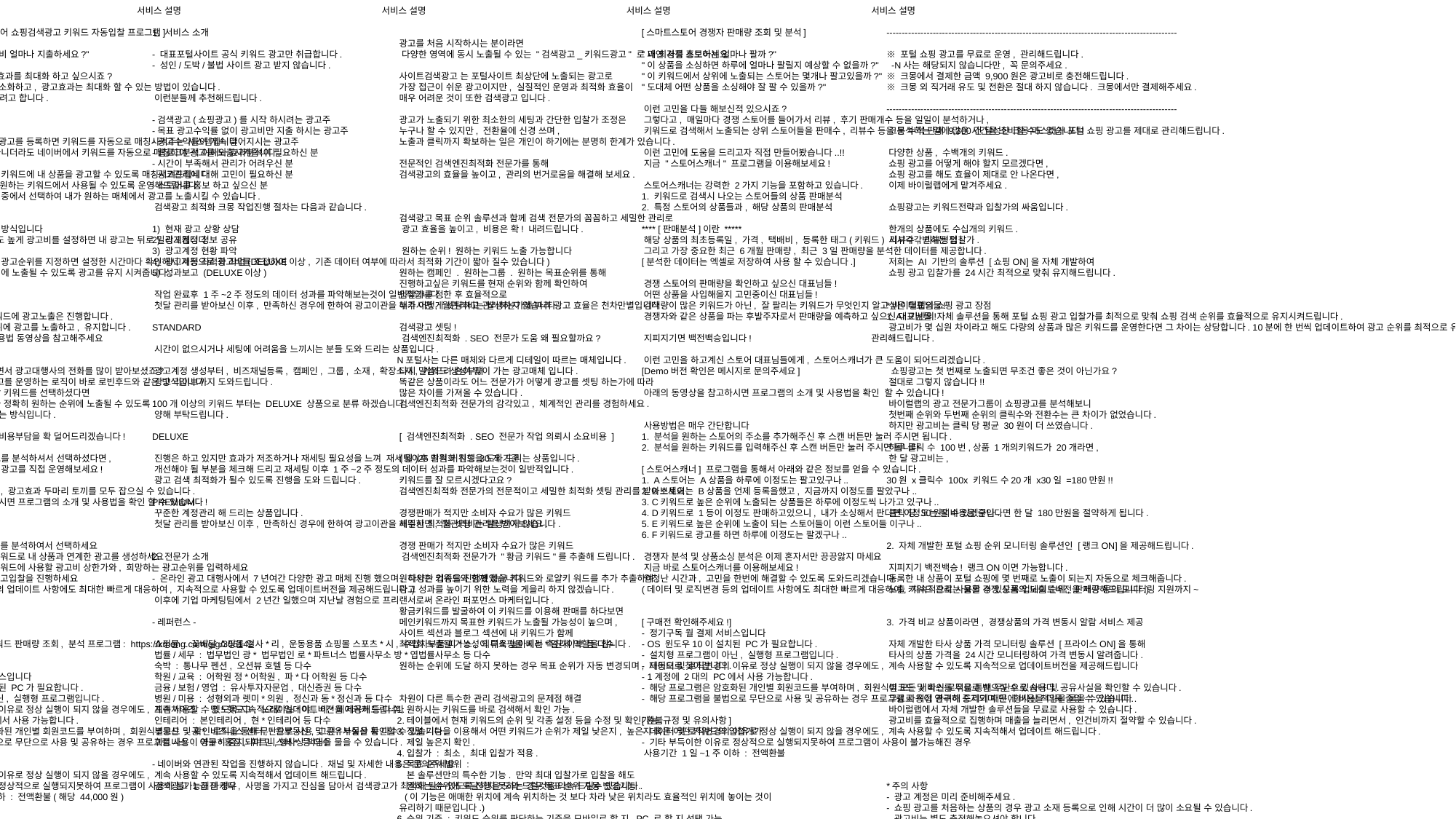

서비스 설명

      [로빈후드 - 스마트스토어 쇼핑검색광고 키워드 자동입찰 프로그램]

      # "네이버 쇼핑검색광고비 얼마나 지출하세요?"

      저렴한 광고비로, 광고효과를 최대화 하고 싶으시죠?
      효율적으로 광고비는 최소화하고, 광고효과는 최대화 할 수 있는 방법이 있습니다.
      지금, 그 방법을 얘기하려고 합니다.

      첫번째
      네이버 쇼핑검색광고는 광고를 등록하면 키워드를 자동으로 매칭시켜주는 시스템입니다.
      내가 원하는 키워드가 아니더라도 네이버에서 키워드를 자동으로 매칭하여 광고를 노출시켜줍니다.

      로빈후드는 내가 원하는 키워드에 내 상품을 광고할 수 있도록 매칭시켜드립니다.
      최대한, 광고비를 내가 원하는 키워드에서 사용될 수 있도록 운영해드립니다.
      그리고 PC 또는 모바일중에서 선택하여 내가 원하는 매체에서 광고를 노출시킬 수 있습니다.

      두번째
      네이버 광고는 경매입찰 방식입니다
      누가 나보다 10원이라도 높게 광고비를 설정하면 내 광고는 뒤로 밀리게됩니다.

      로빈후드는 내가 원하는 광고순위를 지정하면 설정한 시간마다 확인해서 자동으로 광고비를 조정하여
      정확히 내가 원하는 순위에 노출될 수 있도록 광고를 유지 시켜줍니다.

      로빈후드는 한마디로
      1. 내 상품을 원하는 키워드에 광고노출은 진행합니다.
      2. 내 상품을 원하는 순위에 광고를 노출하고, 유지합니다.
      =>  아래의 로빈후드 사용법 동영상을 참고해주세요

      스마트스토어를 시작하면서 광고대행사의 전화를 많이 받아보셨죠?
      광고대행사에서 쇼핑광고를 운영하는 로직이 바로 로빈후드와 같은 방식입니다.
      키워드를 분석 후 광고할 키워드를 선택하셨다면
      그 키워드에 나의 광고가 정확히 원하는 순위에 노출될 수 있도록
      광고순위를 유지 시켜주는 방식입니다.

      광고대행사에 지불하는 비용부담을 확 덜어드리겠습니다!

      내 상품을 광고할 키워드를 분석하셔서 선택하셨다면,
      로빈후드를 통해서 해당 광고를 직접 운영해보세요!

      효율적인 광고비 집행과, 광고효과 두마리 토끼를 모두 잡으실 수 있습니다.
      아래의 동영상을 참고하시면 프로그램의 소개 및 사용법을 확인 할 수 있습니다!

      사용방법은 간단합니다
      1. 상품을 광고할 키워드를 분석하여서 선택하세요
      2. 로빈후드에서 해당 키워드로 내 상품과 연계한 광고를 생성하세요
      3. 로빈후드에서 해당 키워드에 사용할 광고비 상한가와, 희망하는 광고순위를 입력하세요
      4. 로빈후드에서 자동 광고입찰을 진행하세요
      (데이터 및 로직변경 등의 업데이트 사항에도 최대한 빠르게 대응하여, 지속적으로 사용할 수 있도록 업데이트버전을 제공해드립니다.)

      [판매자의 다른상품]
      경쟁 스토어 및 특정 키워드 판매량 조회, 분석 프로그램:  https://kmong.com/gig/306142

      [구매전 확인해주세요!]
      - 정기구독 월 결제 서비스입니다
      - OS 윈도우10이 설치된 PC가 필요합니다.
      - 설치형 프로그램이 아닌, 실행형 프로그램입니다.
      - 데이터 및 로직변경의 이유로 정상 실행이 되지 않을 경우에도, 계속 사용할 수 있도록 지속적으로 업데이트버전을 제공해드립니다
      - 1계정에 1대의 PC에서 사용 가능합니다.
      - 해당 프로그램은 암호화된 개인별 회원코드를 부여하며, 회원식별코드 및 확인 로직을 통해 무단으로 사용 및 공유사실을 확인할 수 있습니다.
      - 해당 프로그램을 불법으로 무단으로 사용 및 공유하는 경우 프로그램 사용이 영구히 중지되며 민,형사상 책임을 물을 수 있습니다.

      [환불규정 및 유의사항]
      - 데이터 및 로직변경의 이유로 정상 실행이 되지 않을 경우에도, 계속 사용할 수 있도록 지속적해서 업데이트 해드립니다.
      - 기타 부득이한 이유로 정상적으로 실행되지못하여 프로그램이 사용이 불가능해진 경우
      사용기간 1일~1주 이하 : 전액환불(해당 44,000원)
서비스 설명

      1. 서비스 소개

      - 대표포털사이트 공식 키워드 광고만 취급합니다.
      - 성인/도박/불법 사이트 광고 받지 않습니다.

      이런분들께 추천해드립니다.

      -검색광고(쇼핑광고)를 시작 하시려는 광고주
      -목표 광고수익률 없이 광고비만 지출 하시는 광고주
      -광고수익률이 계속 떨어지시는 광고주
      -웹로그분석 이해와 효과분석이 필요하신 분
      -시간이 부족해서 관리가 어려우신 분
      -광고관리에 대해 고민이 필요하신 분
      -스토어를 홍보 하고 싶으신 분

      검색광고 최적화 크몽 작업진행 절차는 다음과 같습니다.

      1) 현재 광고 상황 상담
      2) 광고계정 정보 공유
      3) 광고계정 현황 파악
      4) 광고계정 최적화 작업(DELUXE이상, 기존 데이터 여부에 따라서 최적화 기간이 짧아 질수 있습니다)
      5) 성과보고 (DELUXE이상)

      작업 완료후 1주~2주 정도의 데이터 성과를 파악해보는것이 일반적입니다.
      첫달 관리를 받아보신 이후, 만족하신 경우에 한하여 광고이관을 해주시면, 월관리비는 발생하지 않습니다.

      STANDARD

      시간이 없으시거나 세팅에 어려움을 느끼시는 분들 도와 드리는 상품입니다.

      광고계정 생성부터, 비즈채널등록, 캠페인, 그룹, 소재, 확장소재, 키워드 생성부터
      광고 라이브까지 도와드립니다.

      100개 이상의 키워드 부터는 DELUXE 상품으로 분류 하겠습니다.
      양해 부탁드립니다.

      DELUXE

      진행은 하고 있지만 효과가 저조하거나 재세팅 필요성을 느껴  재세팅이후 최적화 진행을 도와 드리는 상품입니다.
      개선해야 될 부분을 체크해 드리고 재세팅 이후 1주~2주 정도의 데이터 성과를 파악해보는것이 일반적입니다.
      광고 검색 최적화가 될수 있도록 진행을 도와 드립니다.

      PREMIUM
      꾸준한 계정관리 해 드리는 상품입니다.
      첫달 관리를 받아보신 이후, 만족하신 경우에 한하여 광고이관을 해주시면, 월관리비는 발생하지 않습니다.

      2. 전문가 소개

      - 온라인 광고 대행사에서 7년여간 다양한 광고 매체 진행 했으며, 다양한 업종을 진행했었습니다.

      이후에 기업 마케팅팀에서 2년간 일했으며 지난날 경험으로 프리랜서로써 온라인 퍼포먼스 마케터입니다.

      -레퍼런스-

      쇼핑몰 : 꽃배달 쇼핑몰 일사*리, 운동용품 쇼핑몰 스포츠*시, 수입차부품 피*스, 의류쇼핑몰 베리*얼라이브 등 다수
      법률/세무 : 법무법인 광* 법무법인 로*파트너스 법률사무소 방*엽법률사무소 등 다수
      숙박 : 통나무 펜션, 오션뷰 호텔 등 다수
      학원/교육 : 어학원 정*어학원, 파*다 어학원 등 다수
      금융/보험/영업 : 유사투자자문업, 대신증권 등 다수
      병원/미용 : 성형외과 렛미*의원, 정신과 동*정신과 등 다수
      프렌차이즈﻿ : ﻿ 명*핫도그, 노래야노*야, 이*헤어커커 등 다수
      인테리어 : 본인테리어, 현*인테리어 등 다수
      부동산 : 공* 비즈니스 센터, *원부동산, 그랜*부동산 등 다수
      휘트니스 : 아놀*홍짐, 휘트니스베* 등 다수

      -네이버와 연관된 작업을 진행하지 않습니다. 채널 및 자세한 내용은 문의주세요.

      검색광고 1급 마케터, 사명을 가지고 진심을 담아서 검색광고가 최적화 될수 있도록 진행을 도와 드릴것을 약속 드릴수 있습니다.
서비스 설명

      광고를 처음 시작하시는 분이라면
       다양한 영역에 동시 노출될 수 있는 "검색광고_키워드광고" 로 내 회사를 홍보하세요.

      사이트검색광고 는 포털사이트 최상단에 노출되는 광고로
      가장 접근이 쉬운 광고이지만, 실질적인 운영과 최적화 효율이
      매우 어려운 것이 또한 검색광고 입니다.

      광고가 노출되기 위한 최소한의 세팅과 간단한 입찰가 조정은
      누구나 할 수 있지만, 전환율에 신경 쓰며,
      노출과 클릭까지 확보하는 일은 개인이 하기에는 분명히 한계가 있습니다.

      전문적인 검색엔진최적화 전문가를 통해
      검색광고의 효율을 높이고, 관리의 번거로움을 해결해 보세요.

      검색광고 목표 순위 솔루션과 함께 검색 전문가의 꼼꼼하고 세밀한 관리로
       광고 효율을 높이고, 비용은 확! 내려드립니다.

       원하는 순위! 원하는 키워드 노출 가능합니다

      원하는 캠페인 . 원하는그룹 . 원하는 목표순위를 통해
      진행하고싶은 키워드를 현재 순위와 함께 확인하여
      입찰가를 정한 후 효율적으로
      누가 어떻게 셋팅하고 관리하는가에 따라 광고 효율은 천차만별입니다.

      검색광고 셋팅!
       검색엔진최적화 . SEO 전문가 도움 왜 필요할까요?

      N포털사는 다른 매체와 다르게 디테일이 따르는 매체입니다.
      다시 말씀드려 손이 많이 가는 광고매체 입니다.
      똑같은 상품이라도 어느 전문가가 어떻게 광고를 셋팅 하는가에 따라
      많은 차이를 가져올 수 있습니다.
      검색엔진최적화 전문가의 감각있고, 체계적인 관리를 경험하세요.

       [ 검색엔진최적화 . SEO 전문가 작업 의뢰시 소요비용 ]

       (월)25만원 키워드 30개 기준

      키워드를 잘 모르시겠다고요?
      검색엔진최적화 전문가의 전문적이고 세밀한 최적화 셋팅 관리를 받아보세요.

      경쟁판매가 적지만 소비자 수요가 많은 키워드
      세밀한 최적화 셋팅 관리를 받아보세요.

      경쟁 판매가 적지만 소비자 수요가 많은 키워드
       검색엔진최적화 전문가가 "황금 키워드"를 추출해 드립니다.

      원하시는 키워드와 함께 황금 키워드와 로얄키 워드를 추가 추출하여,
      광고 성과를 높이기 위한 노력을 게을리 하지 않겠습니다.

      황금키워드를 발굴하여 이 키워드를 이용해 판매를 하다보면
      메인키워드까지 목표한 키워드가 노출될 가능성이 높으며,
      사이트 섹션과 블로그 섹션에 내 키워드가 함께
      최적화 노출될 가능성이 더욱 높아지는 촉진제 역할을 합니다.

      원하는 순위에 도달 하지 못하는 경우 목표 순위가 자동 변경되며, 자동으로 찾아갑니다.

      차원이 다른 특수한 관리 검색광고의 문제점 해결
      1.원하시는 키워드를 바로 검색해서 확인 가능.
      2.테이블에서 현재 키워드의 순위 및 각종 설정 등을 수정 및 확인가능.
      3.정렬 기능을 이용해서 어떤 키워드가 순위가 제일 낮은지, 높은지 혹은 어떤 키워드의 입찰가가
         제일 높은지 확인.
      4.입찰가 : 최소, 최대 입찰가 적용.
      5.목표 순위 범위 :
         본 솔루션만의 특수한 기능. 만약 최대 입찰가로 입찰을 해도
         원하는 순위에 도달하지 못하는 경우 목표 순위 자동 변경기능.
         (이 기능은 애매한 위치에 계속 위치하는 것 보다 차라 낮은 위치라도 효율적인 위치에 놓이는 것이
      유리하기 때문입니다.)
      6.순위 기준 : 키워드 순위를 판단하는 기준을 모바일로 할 지, PC 로 할 지 선택 가능.

      사이트검색광고 직접 관리하시기 어려우시다고요?
      1.검색광고 완전 초보자!
      2.매출상승 원하시는분.
      3.효율적인 광고 진행을 원하시는분.
      4.관리시간이 부족하신분.
         을 위한 전문가 서비스. 검색엔진최적화 전문가가 직접 (월)관리 해 드립니다.

      검색광고 문제점 해결 하였습니다.
      1.	불필요한 광고비 지출최소화
      2.다년간의 검색광고 . 키워드광고 전문가의 실시간 관리
      3.실시간 검색 결과 기반의 정확한 순위 조정
      4.기능, 정확도, 서비스 대비 놀라운 가성비
      5.부정클릭방지(별도 추가사항)

      ------------------------------------------------------------------------------

      [ 검색엔진최적화SEO 전문가 인사말 ]

      잘만든 홈페이지, 쇼핑몰에 검색엔진최적화(SEO, search engine optimization)
      메타태그 생성과 OG생성 및 RSS 를 웹마스터도구 설정과 함께
      사이트맵( sitemap.xml ) 로봇텍스트( robots.txt )생성 적용시켜 드립니다.

      어뷰징 행위 등.
      이미테이션, 저작권, 등 합법적이지 않거나 구글과 N포털,
      D포털포털사에 제제당할 행위를 하지 않았다면 노출에 큰 문제는 없었습니다.

      개인쇼핑몰, 소셜커머스 등 개인 웹사이트 등록 설정과
      워드프레스로 구축된 홈페이지 와
      모두홈페이지 검색등록 또한 세밀하고 꼼꼼한 세팅 가능합니다.

      구글 지도등록, D포털 지도등록,
      N포털 지도등록(N포털지도) 함께 서비스해드리며,
      이와함께 지도최적화( 지도 seo )서비스 진행합니다.

      9년전 소셜과( 페이스북 facebook / 인스타그램 instagram 등 )을 이용한
      마케팅을 학습해왔으며, 바이럴(블로그 등) 스토어 등과 카페24 쇼핑몰, 홈페이지제작 후,
      검색엔진 관련 검색등록을 실행해오며 많은 실행 경험을 토대로
      로직에 대해 절대 뒤쳐지지 않는 실력을 갖추기 위해
      학습을 게을리 하지 않고 지금도 노력중입니다.

      이미 9년전 소셜과 바이럴을 이해하고, 플랫폼(platform)을 이해 하였으며,
      로드맵을 직접 손으로 그려가며 학습해 오고 또 학습했습니다.
      아래 이미지를 보시면 9년전 잘 그리지도 못하는 그림실력으로
      마인드맵을 그렸던 실제 이미지를 보실수 있습니다.

      그때 시작시기에는 정말 암울하고 앞날도 가름하기 어려운 상태였으나
      이제 이 그림을 90% 실제 실력으로 키웠고,
      많은 기업체 최적화(seo)업무를 수행해 드리고 성공시켰습니다.

      워드프레스로 홈페이지를 만들고, 최적화 기반의 쇼핑몰 구축업무도
      수행해 드리고 있으며, 일반 홈페이지와 윅스(wix)홈페이지,
      cafe24 쇼핑몰제작과 구축된 홈페이지와 쇼핑몰에
      SEO를 적용한 후 구글, N포털, D포털, 빙 등이 원하는
      로직에 맞춰 원하시는 상호 및 키워드가 잘 노출될수 있도록 최선을 다해
      제일처럼 꼼꼼히 작업해 드리고 있습니다.

      이미 제작되어진 홈페이지와 쇼핑몰은 개발자의 작업 방식에 따라
      다양한 변수가 발생될 수 있습니다.
      N포털 정책이나 구글 정책으로 인한 N포털 로봇이나
      구글 크롤러의 필터링으로 노출 제한이 있는 경우도 있습니다.

      또한 개발자분과 문제가 있어
      어려움이 있는경우 절대 안심하세요.
      특히, 개발자분과 사이가 좋지 않거나 서로 의견이 달라
      문제가 발생하는 경우가 자주 발생하여,
      이 분야를 잘 모르는 사업주님의 고통과 스트레스가
      상당히 많이 발생하는 것을 수많은 SEO작업을 통해 확인하게 되었습니다.

      이 경우 그 발생된 문제가 무엇인지 사이트 전체를
      세밀히 관찰하고 문제를 발견하여
      해결 하기까지는 상당한 시간이 소요되곤 하였습니다.

      전체적인 업무를 파악하고, 하나하나 면밀히 살피며
      작업을 하다보면 예상못했던 문제들이 확인되었을때
      그냥 지나 쳐서는 안된다는 사명감으로 최선을 다해 문제를 해결합니다.

      직접 작업을 의뢰하지 않은 상태이시니
      여러 문제들을 모두 보여드리긴 어려운상태입니다만
      저는 작업이 길면 7일이상 걸릴때도 있습니다.

      고객이 모른다고 그냥 지나칠 수 없으니까요.

      저는 수년간 이 부분을 해결하고 처리하여 왔습니다.
      특히, 작업시 고객의 고통을 최소한으로 해야 한다는
      사명감으로 작업에 임하고 있습니다.

      가장중요하며, 가장 기본이 되는 황금키워드,
      로얄키워드 추출하는 방법 또한 잘 알고 있으며,
      잘 추출하여 실제 적용할 수 있습니다.

      키워드를 잘 모르신다고요?
      검색엔진최적화 전문가가 도와 드리겠습니다.

      스마트스토어 와 N포털 지도 등 N포털 관련 수업을 몸으로 익혀
      이젠 하나가 될 정도로 전반적인 로직을 잘 이해하고 실행 적용 해 왔습니다.
      그래서 저는 기본을 잘 정리해드릴 마음자세와
      준비도 돼 있으며, 자신도 있습니다.
      작업 요청주시면 제 일처럼. 열심히, 성실히 잘 노출될수 있도록
      최선을 다해 작업하도록 하겠습니다.

      사이트명(title) 사이트설명(description Open Graph) 설명 제목 등.
      운영회사의 니즈에 맞게 세밀하게 구현해 드리겠습니다.
      제가 진행한 서비스후기를 보셨다면,
      제가 드리는 말씀이 사실이란 것 을 증명 .확인 되셨을 겁니다.

      ﻿검색엔진최적화 전문가가 진행하는 또다른 서비스 웹사이트 . 쇼핑몰 최적화 서비스

      .Html 분석 서비스, 키워드분석 후 N포털+ 구글과 + D포털에
      원하시는 키워드 완벽 설정해드립니다.

      사이트 노출이 좀더 잘 될 수 있도록 스크립트생성 등
      좀더 세밀히 작업해 드리는 서비스 와 동시에 백링크 또는 트래픽 작업을
      진행하시려는 분들을 위한 분석작업을 포함한 서비스 입니다.
      하지만 전문가 입장에서 어뷰징성격이 강한 백링크는 추천드리지 않습니다.

      a.상호포함+키워드발굴(주력키워드/핵심키워드/세부키워드 등)
       이부분이 가장 중요한 부분입니다- 간단한것같지만
       세밀한 작업이 필요한 부분입니다.

       b.메타소스에적용
         (적용시 빠진부분이나 수정부분 검토후 적용)

       c.N포털 포털 웹마스터설정
         .작업시 필요한 RSS/사이트맵/로봇텍스트/연관체널 적용 등.
         .RSS는 사이트에서 지원하는 경우에 작업이 가능합니다.

       d.구글웹마스터설정

       e.D포털검색등록

       f.사이트마다 나오는 에러부분 발생했을시 수정
         (이분분도 많이 까다로운 부분입니다.)

       g.스크립트생성

      ﻿검색엔진최적화 . SEO 서비스 바로 가기
       https://kmong.com/gig/93732

      위 서비스 내용은 검색엔진최적화 . SEO 카테고리 내
      상품페이지 설명을 참고하시어 구매 하시길 바랍니다.
      최적화노출은 위 사항들을 기본으로 잘 처리한 후 다양한 기술을
      전문가의 도움으로 진행하셔야만 과도한 비용이 들어가지 않습니다

      최적화작업시 본질을 외면하면 뿌리없는 마른나무에 물을주는 거와
      다름이 없으니 절대 소홀히 하여서는 안되는점 숙지하시기 바랍니다.

      다양한 홈페이지를 제작하는데 검색엔진최적화(search engine optimization)을
      외면하고 작업할 수 없기에 검색관련 SEO 기술적용은 매우 중요한 과정입니다.

      끝으로,

      부탁의 말씀을 드리면, 검색광고 문의 외. 노출 보장 문의는
      자제하여주시길 바랍니다.

      이미 구글과 N포털 정책으로 위 내용을 고지하고 있기때문입니다.
      하지만, 목표 순위에 진입하기 위하여 최선을 다해 SEO 작업을
      완수할 수 있도록 노력 또 노력하겠습니다.

      지식과 노하우 경험을 겸비한 실력을 보유하여,
      순수 SEO 수작업 만을 진행하고 블로그 등 지수가 높은 분들과
      서로 서로 도와가며 업무를 진행하는 일들은 합니다.
      서울, 경기를 비롯한 광역별 검색엔진 최적화된 홈페이지도
      전문 구축하여드립니다.

      끝으로 노출을 보장한다는
      서비스는 진행하지 않으니 주문시 반드시 숙지 바랍니다.

      끝까지 읽어주셔서 진심으로 감사드립니다.

      검색엔진최적화 전문가 김재환 올림.

      #검색광고 #키워드검색광고 #사이트검색광고 #검색엔진최적화 #SEO #검색로봇
서비스 설명

      [스마트스토어 경쟁자 판매량 조회 및 분석]

      "과연 경쟁 스토어는 얼마나 팔까?"
      "이 상품을 소싱하면 하루에 얼마나 팔릴지 예상할 수 없을까?"
      "이 키워드에서 상위에 노출되는 스토어는 몇개나 팔고있을까?"
      "도대체 어떤 상품을 소싱해야 잘 팔 수 있을까?"

      이런 고민을 다들 해보신적 있으시죠?
      그렇다고, 매일마다 경쟁 스토어를 들어가서 리뷰, 후기 판매개수 등을 일일이 분석하거나,
      키워드로 검색해서 노출되는 상위 스토어들을 판매수, 리뷰수 등을 분석하는 일에 많은 시간을 소비할 수도 없습니다!

      이런 고민에 도움을 드리고자 직접 만들어봤습니다..!!
      지금 "스토어스캐너" 프로그램을 이용해보세요!

      스토어스캐너는 강력한 2가지 기능을 포함하고 있습니다.
      1. 키워드로 검색시 나오는 스토어들의 상품 판매분석
      2. 특정 스토어의 상품들과, 해당 상품의 판매분석

      **** [판매분석]이란 *****
      해당 상품의 최초등록일, 가격, 택배비, 등록한 태그(키워드) 리뷰수, 리뷰평점!
      그리고 가장 중요한 최근 6개월 판매량, 최근 3일 판매량을 분석한 데이터를 제공합니다.
      [분석한 데이터는 엑셀로 저장하여 사용 할 수 있습니다.]

      경쟁 스토어의 판매량을 확인하고 싶으신 대표님들!
      어떤 상품을 사입해올지 고민중이신 대표님들!
      검색량이 많은 키워드가 아닌, 잘 팔리는 키워드가 무엇인지 알고싶은 대표님들!
      경쟁자와 같은 상품을 파는 후발주자로서 판매량을 예측하고 싶으신 대표님들!

      지피지기면 백전백승입니다!

      이런 고민을 하고계신 스토어 대표님들에게, 스토어스캐너가 큰 도움이 되어드리겠습니다.
      [Demo버전 확인은 메시지로 문의주세요]

      아래의 동영상을 참고하시면 프로그램의 소개 및 사용법을 확인  할 수 있습니다!

      사용방법은 매우 간단합니다
      1. 분석을 원하는 스토어의 주소를 추가해주신 후 스캔 버튼만 눌러 주시면 됩니다.
      2. 분석을 원하는 키워드를 입력해주신 후 스캔 버튼만 눌러 주시면 됩니다.

      [스토어스캐너] 프로그램을 통해서 아래와 같은 정보를 얻을 수 있습니다.
      1.  A스토어는 A상품을 하루에 이정도는 팔고있구나..
      2. B스토어는 B상품을 언제 등록을했고, 지금까지 이정도를 팔았구나..
      3. C키워드로 높은 순위에 노출되는 상품들은 하루에 이정도씩 나가고 있구나..
      4. D키워드로 1등이 이정도 판매하고있으니, 내가 소싱해서 판다면 이정도는 팔 수 있겠구나..
      5. E키워드로 높은 순위에 노출이 되는 스토어들이 이런 스토어들 이구나..
      6. F키워드로 광고를 하면 하루에 이정도는 팔겠구나..

      경쟁자 분석 및 상품소싱 분석은 이제 혼자서만 끙끙앓지 마세요
      지금 바로 스토어스캐너를 이용해보세요!
      엄청난 시간과, 고민을 한번에 해결할 수 있도록 도와드리겠습니다.
      (데이터 및 로직변경 등의 업데이트 사항에도 최대한 빠르게 대응하여, 지속적으로 사용할 수 있도록 업데이트버전을 제공해드립니다.)

      [구매전 확인해주세요!]
      - 정기구독 월 결제 서비스입니다
      - OS 윈도우10이 설치된 PC가 필요합니다.
      - 설치형 프로그램이 아닌, 실행형 프로그램입니다.
      - 데이터 및 로직변경의 이유로 정상 실행이 되지 않을 경우에도, 계속 사용할 수 있도록 지속적으로 업데이트버전을 제공해드립니다
      - 1계정에 2대의 PC에서 사용 가능합니다.
      - 해당 프로그램은 암호화된 개인별 회원코드를 부여하며, 회원식별코드 및 확인 로직을 통해 무단으로 사용 및 공유사실을 확인할 수 있습니다.
      - 해당 프로그램을 불법으로 무단으로 사용 및 공유하는 경우 프로그램 사용이 영구히 중지되며 민,형사상 책임을 물을 수 있습니다.

      [환불규정 및 유의사항]
      - 데이터 및 로직변경의 이유로 정상 실행이 되지 않을 경우에도, 계속 사용할 수 있도록 지속적해서 업데이트 해드립니다.
      - 기타 부득이한 이유로 정상적으로 실행되지못하여 프로그램이 사용이 불가능해진 경우
      사용기간 1일~1주 이하 : 전액환불
서비스 설명

      ----------------------------------------------------------------------------------------------

      ※ 포털 쇼핑 광고를 무료로 운영, 관리해드립니다.
        -N사는 해당되지 않습니다만, 꼭 문의주세요.
      ※ 크몽에서 결제한 금액 9,900원은 광고비로 충전해드립니다.
      ※ 크몽 외 직거래 유도 및 전환은 절대 하지 않습니다. 크몽에서만 결제해주세요.

      ----------------------------------------------------------------------------------------------

      크몽 누적 판매 9,300건 달성한 크몽 마스터가 포털 쇼핑 광고를 제대로 관리해드립니다.

      다양한 상품, 수백개의 키워드.
      쇼핑 광고를 어떻게 해야 할지 모르겠다면,
      쇼핑 광고를 해도 효율이 제대로 안 나온다면,
      이제 바이럴랩에게 맡겨주세요.

      쇼핑광고는 키워드전략과 입찰가의 싸움입니다.

      한개의 상품에도 수십개의 키워드.
      시시각각변하는 입찰가.

      저희는 AI 기반의 솔루션 [쇼핑ON]을 자체 개발하여
      쇼핑 광고 입찰가를 24시간 최적으로 맞춰 유지해드립니다.

      *바이럴랩의 쇼핑 광고 장점
      1. AI 기반의 자체 솔루션을 통해 포털 쇼핑 광고 입찰가를 최적으로 맞춰 쇼핑 검색 순위를 효율적으로 유지시켜드립니다.
      광고비가 몇 십원 차이라고 해도 다량의 상품과 많은 키워드를 운영한다면 그 차이는 상당합니다. 10분에 한 번씩 업데이트하여 광고 순위를 최적으로 유지시켜주는 방식으로 관리해드립니다.

       쇼핑광고는 첫 번째로 노출되면 무조건 좋은 것이 아닌가요?
      절대로 그렇지 않습니다!!

      바이럴랩의 광고 전문가그룹이 쇼핑광고를 분석해보니
      첫번째 순위와 두번째 순위의 클릭수와 전환수는 큰 차이가 없었습니다.
      하지만 광고비는 클릭 당 평균 30원이 더 쓰였습니다.

      하루 클릭 수 100번,상품 1개의키워드가 20개라면,
      한 달 광고비는,

      30원 x클릭수 100x 키워드 수20개 x30일 =180만원!!

      클릭 당 30원의비용을 줄인다면 한 달 180만원을 절약하게 됩니다.

      2. 자체 개발한 포털 쇼핑 순위 모니터링 솔루션인 [랭크ON]을 제공해드립니다.

      지피지기 백전백승! 랭크ON이면 가능합니다.
      등록한 내 상품이 포털 쇼핑에 몇 번째로 노출이 되는지 자동으로 체크해줍니다.
      노출 키워드 관리는 물론 경쟁 상품의 노출 순위, 판매량 등의 모니터링 지원까지~

      3. 가격 비교 상품이라면, 경쟁상품의 가격 변동시 알람 서비스 제공

      자체 개발한 타사 상품 가격 모니터링 솔루션 [프라이스ON]을 통해
      타사의 상품 가격을 24시간 모니터링하여 가격 변동시 알려줍니다.

      이 모든 서비스를 무료로 받으실 수 있습니다.
      무료로 직접 관리해 드리기 때문에 비용을 더욱 줄일 수 있습니다.
      바이럴랩에서 자체 개발한 솔루션들을 무료로 사용할 수 있습니다.
      광고비를 효율적으로 집행하며 매출을 늘리면서, 인건비까지 절약할 수 있습니다.

      *주의 사항
      - 광고 계정은 미리 준비해주세요.
      - 쇼핑 광고를 처음하는 상품의 경우 광고 소재 등록으로 인해 시간이 더 많이 소요될 수 있습니다.
      - 광고비는 별도 충전해놓으셔야 합니다.

      * 아래 의 상품군은 쇼핑검색광고- 쇼핑몰 상품형으로 광고를 할 수 없습니다. 해당되는 경우 미리 문의를 주세요.
      - 디지털/가전
      -면세
      -해외사업자 쇼핑몰 상품
      -여행/문화
      -중고/리퍼
      -일반도서/해외도서
      -미성년자가 구매할 수 없는 상품